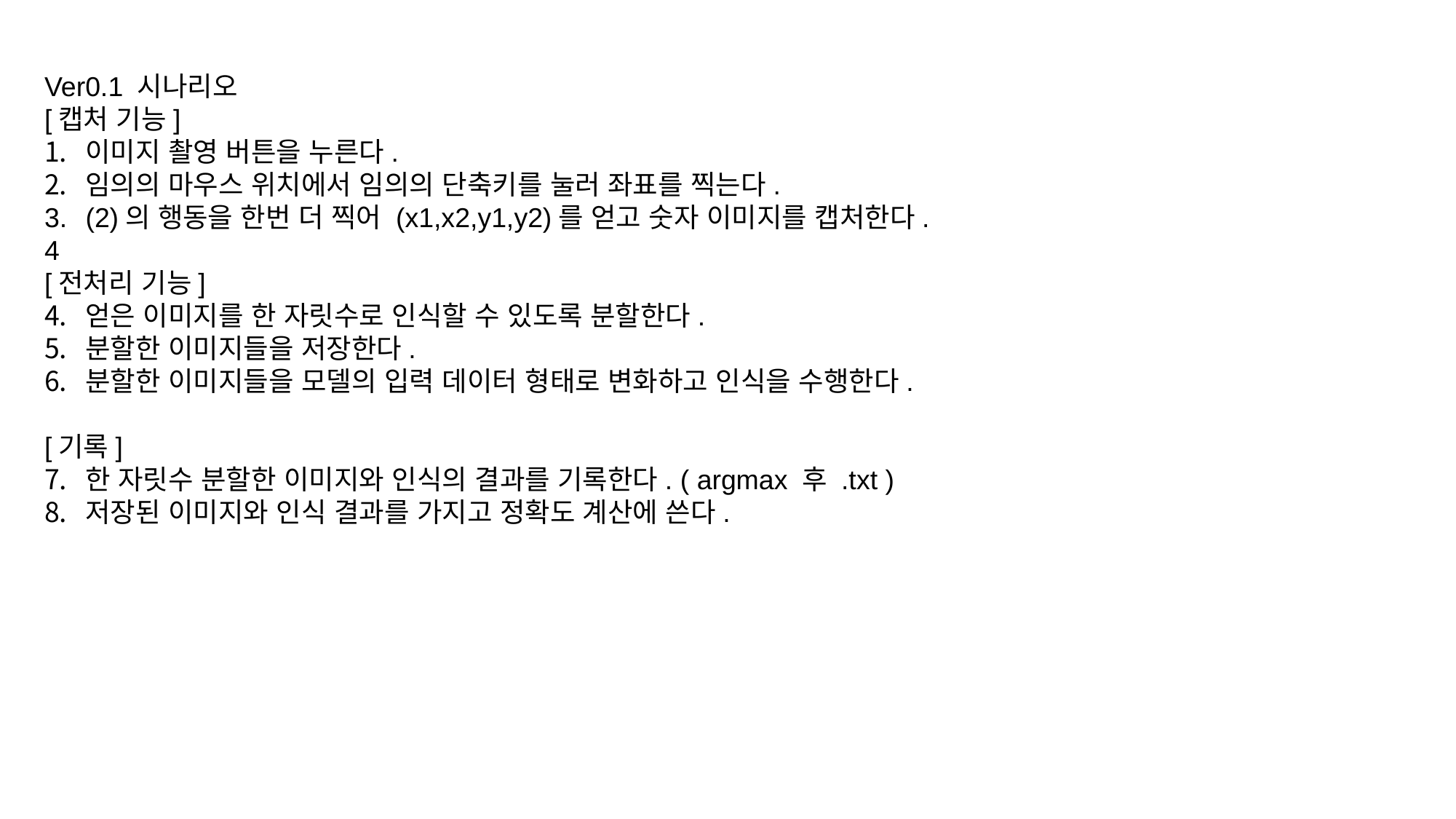

Ver0.1 시나리오
[캡처 기능]
이미지 촬영 버튼을 누른다.
임의의 마우스 위치에서 임의의 단축키를 눌러 좌표를 찍는다.
(2)의 행동을 한번 더 찍어 (x1,x2,y1,y2)를 얻고 숫자 이미지를 캡처한다.
4
[전처리 기능]
얻은 이미지를 한 자릿수로 인식할 수 있도록 분할한다.
분할한 이미지들을 저장한다.
분할한 이미지들을 모델의 입력 데이터 형태로 변화하고 인식을 수행한다.

[기록]
한 자릿수 분할한 이미지와 인식의 결과를 기록한다. ( argmax 후 .txt )
저장된 이미지와 인식 결과를 가지고 정확도 계산에 쓴다.